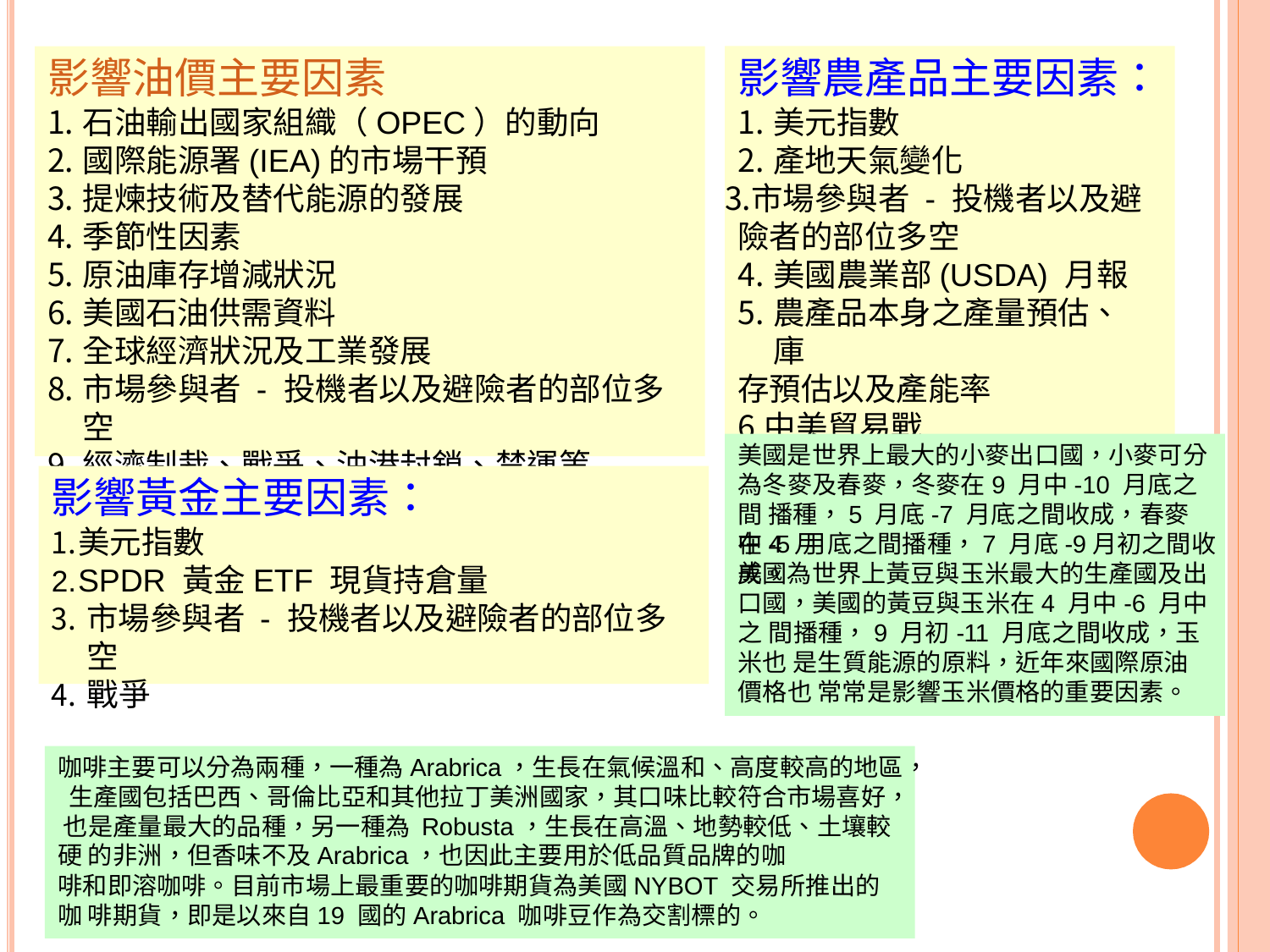

影響農產品主要因素：
美元指數
產地天氣變化
市場參與者 - 投機者以及避 險者的部位多空
美國農業部(USDA) 月報
農產品本身之產量預估、庫
存預估以及產能率
中美貿易戰
# 影響油價主要因素
石油輸出國家組織（OPEC）的動向
國際能源署(IEA)的市場干預
提煉技術及替代能源的發展
季節性因素
原油庫存增減狀況
美國石油供需資料
全球經濟狀況及工業發展
市場參與者 - 投機者以及避險者的部位多空
經濟制裁、戰爭、油港封鎖、禁運等

美國是世界上最大的小麥出口國，小麥可分 為冬麥及春麥，冬麥在9 月中-10 月底之間 播種，5 月底-7 月底之間收成，春麥在4 月

影響黃金主要因素：
美元指數
SPDR 黃金ETF 現貨持倉量
市場參與者 - 投機者以及避險者的部位多空
戰爭
中-5 月底之間播種，7 月底-9月初之間收成。
美國為世界上黃豆與玉米最大的生產國及出 口國，美國的黃豆與玉米在4 月中-6 月中之 間播種，9 月初-11 月底之間收成，玉米也 是生質能源的原料，近年來國際原油價格也 常常是影響玉米價格的重要因素。

咖啡主要可以分為兩種，一種為Arabrica，生長在氣候溫和、高度較高的地區，  生產國包括巴西、哥倫比亞和其他拉丁美洲國家，其口味比較符合市場喜好，  也是產量最大的品種，另一種為 Robusta，生長在高溫、地勢較低、土壤較硬 的非洲，但香味不及Arabrica，也因此主要用於低品質品牌的咖
啡和即溶咖啡。目前市場上最重要的咖啡期貨為美國NYBOT 交易所推出的咖 啡期貨，即是以來自19 國的Arabrica 咖啡豆作為交割標的。